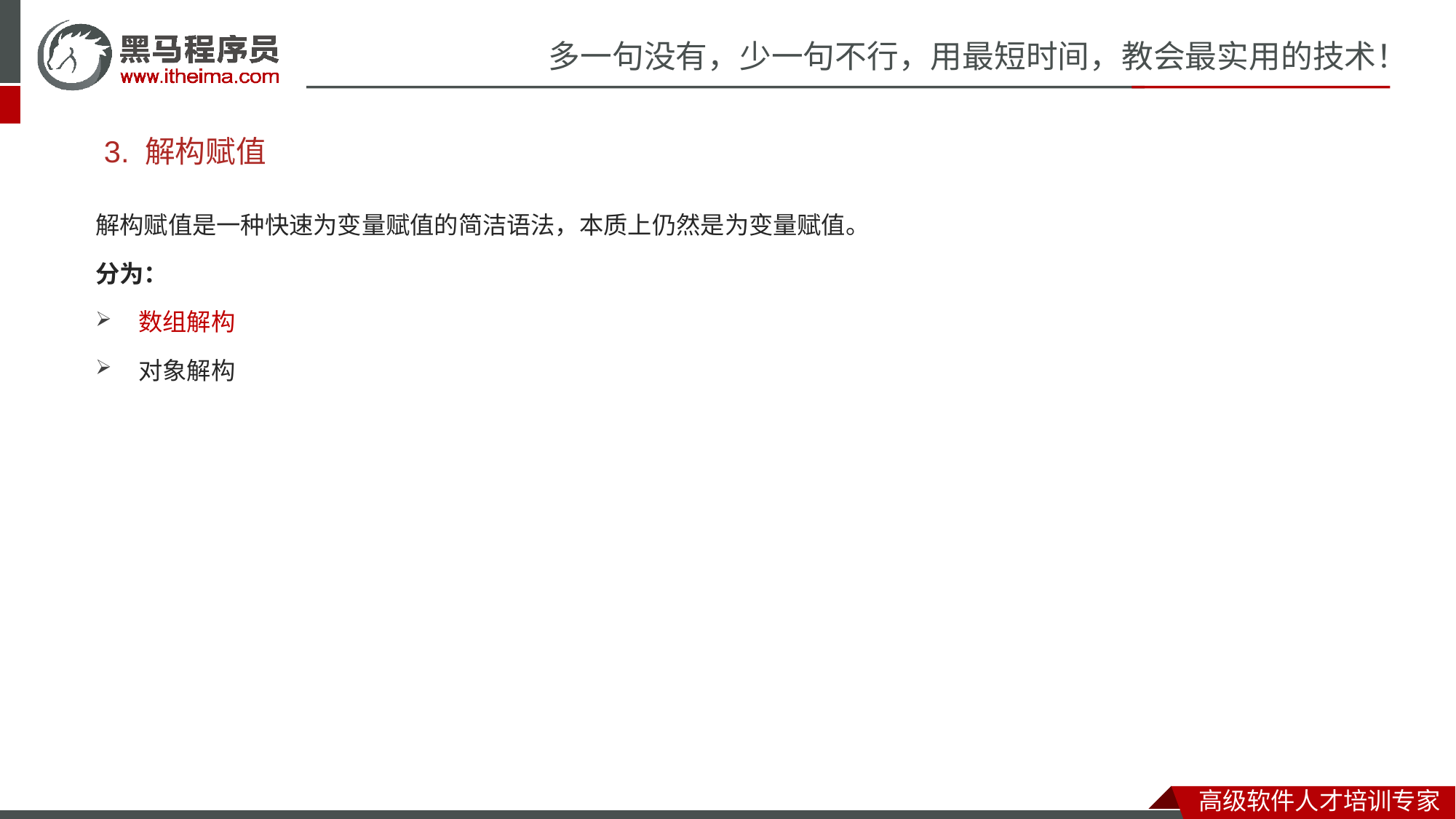

# 3. 解构赋值
解构赋值是一种快速为变量赋值的简洁语法，本质上仍然是为变量赋值。
分为：
数组解构
对象解构